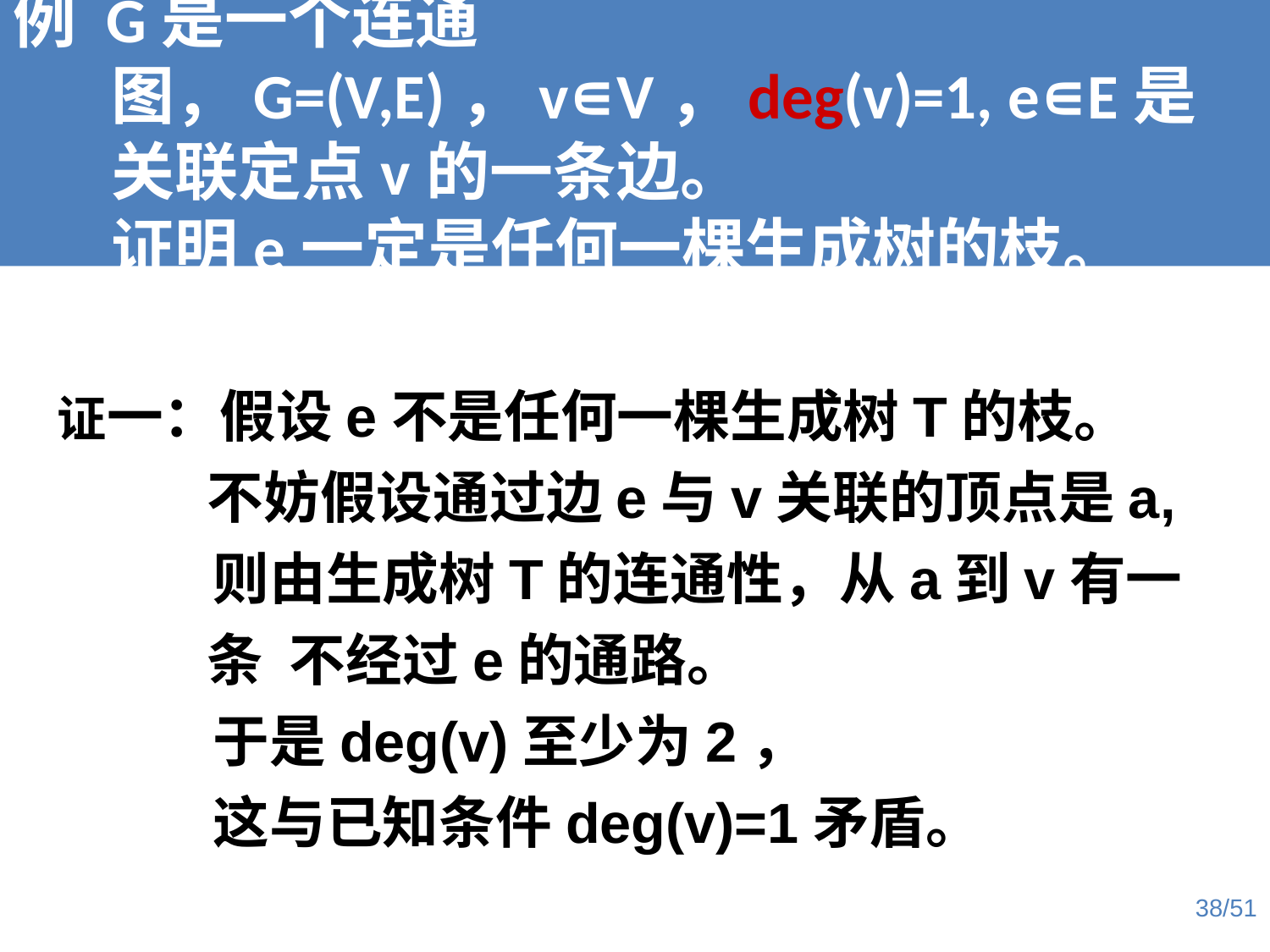

例 G是一个连通图，G=(V,E)，v∊V，deg(v)=1, e∊E是关联定点v的一条边。
证明e一定是任何一棵生成树的枝。
证一：假设e不是任何一棵生成树T的枝。
 	不妨假设通过边e与v关联的顶点是a,
           则由生成树T的连通性，从a到v有一条  不经过e的通路。
           于是deg(v)至少为2，
           这与已知条件deg(v)=1矛盾。
38/51